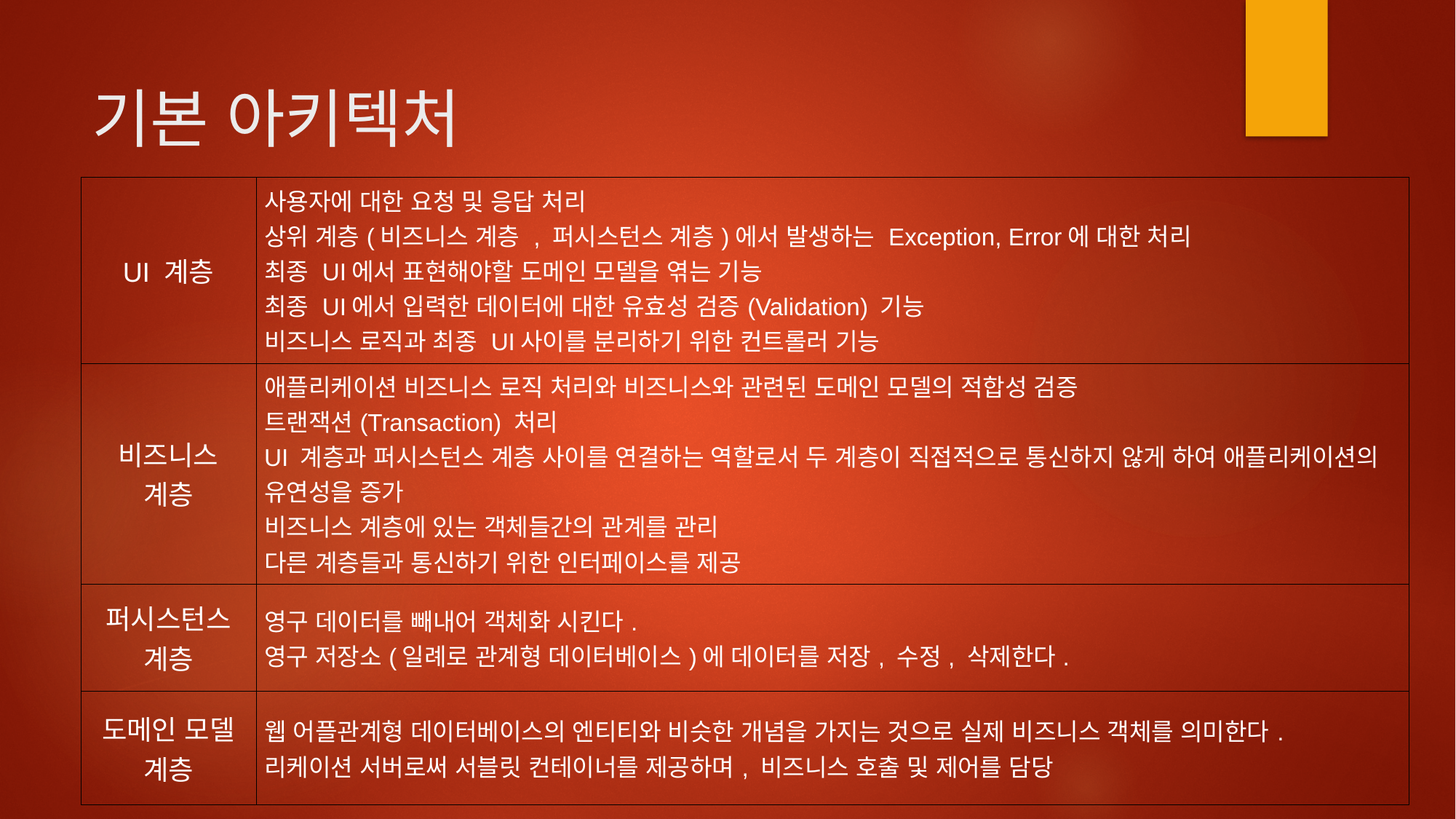

# 기본 아키텍처
| UI 계층 | 사용자에 대한 요청 및 응답 처리 상위 계층(비즈니스 계층 , 퍼시스턴스 계층)에서 발생하는 Exception, Error에 대한 처리 최종 UI에서 표현해야할 도메인 모델을 엮는 기능 최종 UI에서 입력한 데이터에 대한 유효성 검증(Validation) 기능 비즈니스 로직과 최종 UI사이를 분리하기 위한 컨트롤러 기능 |
| --- | --- |
| 비즈니스 계층 | 애플리케이션 비즈니스 로직 처리와 비즈니스와 관련된 도메인 모델의 적합성 검증 트랜잭션(Transaction) 처리 UI 계층과 퍼시스턴스 계층 사이를 연결하는 역할로서 두 계층이 직접적으로 통신하지 않게 하여 애플리케이션의 유연성을 증가 비즈니스 계층에 있는 객체들간의 관계를 관리 다른 계층들과 통신하기 위한 인터페이스를 제공 |
| 퍼시스턴스 계층 | 영구 데이터를 빼내어 객체화 시킨다. 영구 저장소(일례로 관계형 데이터베이스)에 데이터를 저장, 수정, 삭제한다. |
| 도메인 모델 계층 | 웹 어플관계형 데이터베이스의 엔티티와 비슷한 개념을 가지는 것으로 실제 비즈니스 객체를 의미한다. 리케이션 서버로써 서블릿 컨테이너를 제공하며, 비즈니스 호출 및 제어를 담당 |